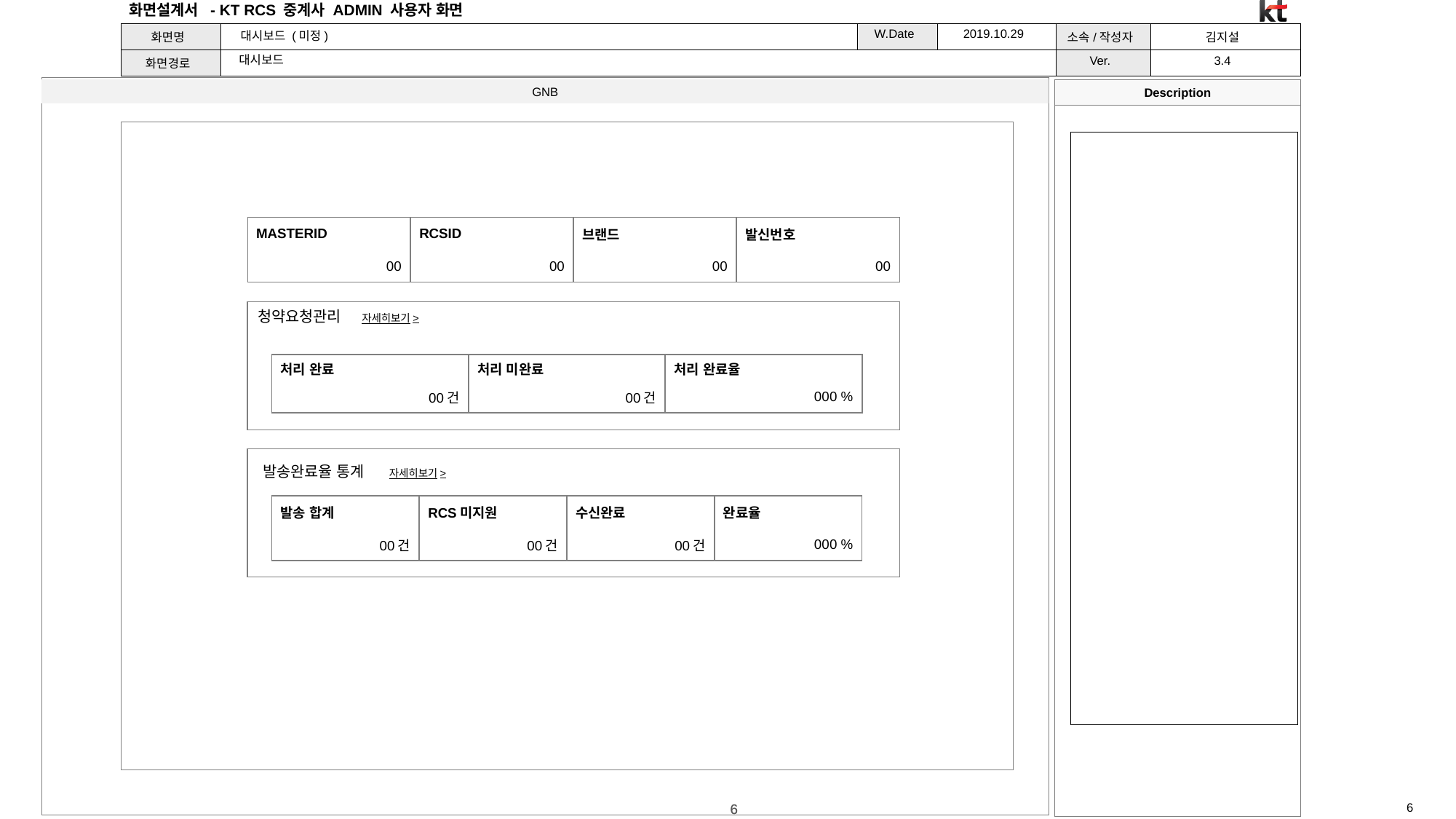

대시보드 (미정)
대시보드

| MASTERID | RCSID | 브랜드 | 발신번호 |
| --- | --- | --- | --- |
| 00 | 00 | 00 | 00 |

청약요청관리     자세히보기>
| 처리 완료 | 처리 미완료 | 처리 완료율 |
| --- | --- | --- |
| 00건 | 00건 | 000 % |

발송완료율 통계      자세히보기>
| 발송 합계 | RCS미지원 | 수신완료 | 완료율 |
| --- | --- | --- | --- |
| 00건 | 00건 | 00건 | 000 % |